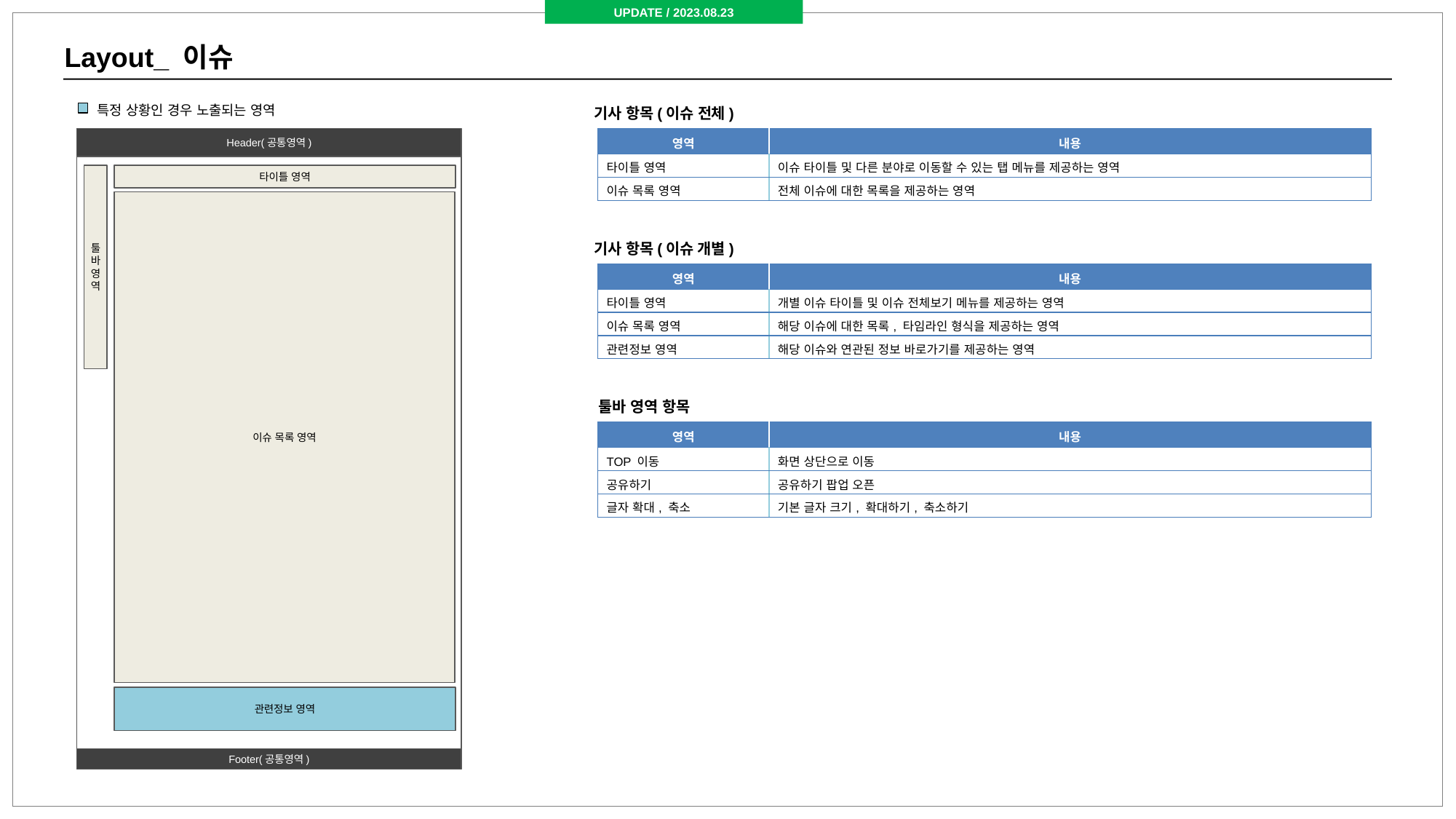

UPDATE / 2023.08.23
Layout_ 이슈
특정 상황인 경우 노출되는 영역
기사 항목(이슈 전체)

Header(공통영역)
| 영역 | 내용 |
| --- | --- |
| 타이틀 영역 | 이슈 타이틀 및 다른 분야로 이동할 수 있는 탭 메뉴를 제공하는 영역 |
| 이슈 목록 영역 | 전체 이슈에 대한 목록을 제공하는 영역 |

툴
바
영
역
타이틀 영역
이슈 목록 영역
기사 항목(이슈 개별)
| 영역 | 내용 |
| --- | --- |
| 타이틀 영역 | 개별 이슈 타이틀 및 이슈 전체보기 메뉴를 제공하는 영역 |
| 이슈 목록 영역 | 해당 이슈에 대한 목록, 타임라인 형식을 제공하는 영역 |
| 관련정보 영역 | 해당 이슈와 연관된 정보 바로가기를 제공하는 영역 |
툴바 영역 항목
| 영역 | 내용 |
| --- | --- |
| TOP 이동 | 화면 상단으로 이동 |
| 공유하기 | 공유하기 팝업 오픈 |
| 글자 확대, 축소 | 기본 글자 크기, 확대하기, 축소하기 |
관련정보 영역
Footer(공통영역)